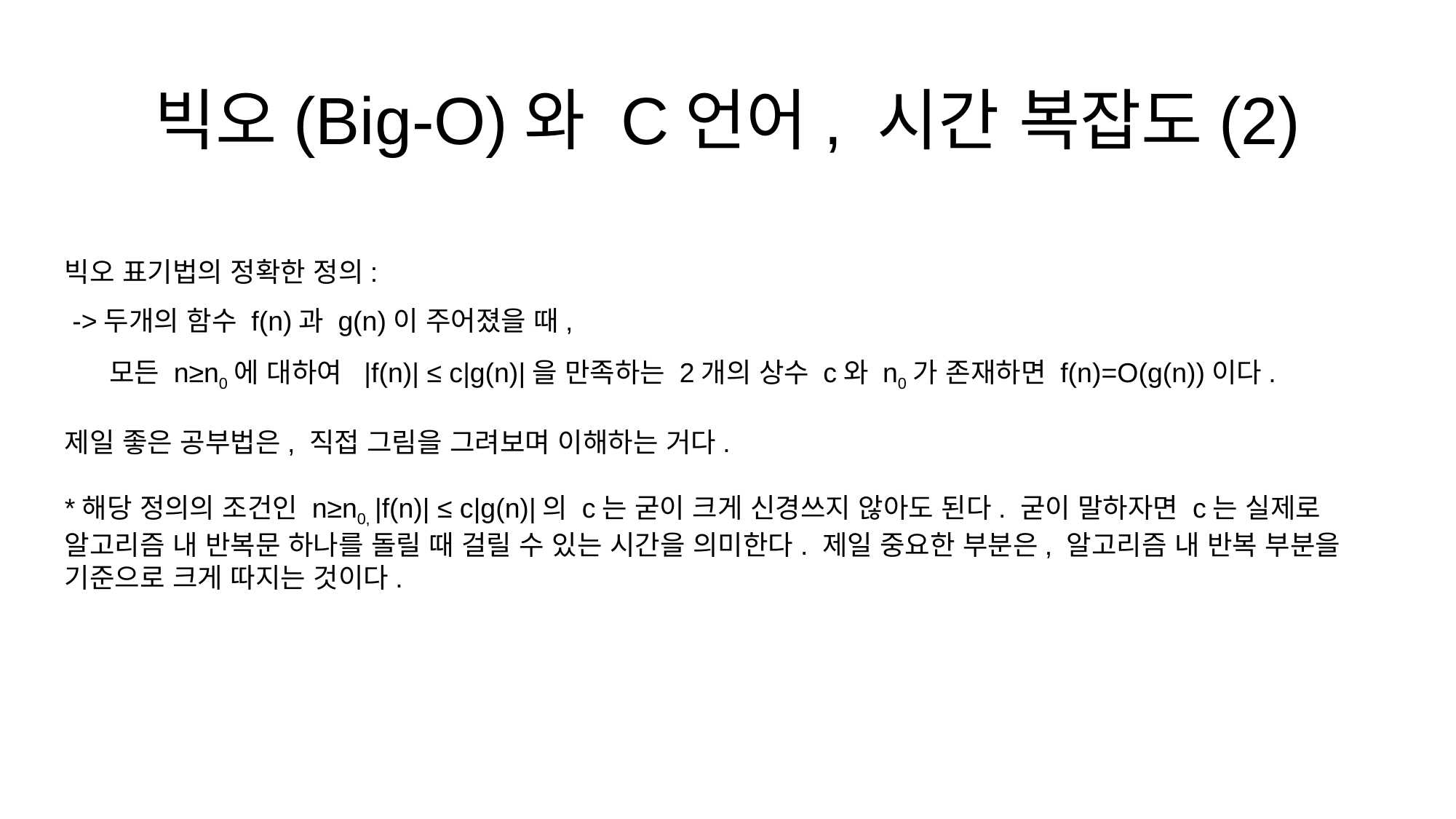

# 빅오(Big-O)와 C언어, 시간 복잡도(2)
빅오 표기법의 정확한 정의:
 ->두개의 함수 f(n)과 g(n)이 주어졌을 때,
     모든 n≥n0에 대하여  |f(n)| ≤ c|g(n)|을 만족하는 2개의 상수 c와 n0가 존재하면 f(n)=O(g(n))이다.

제일 좋은 공부법은, 직접 그림을 그려보며 이해하는 거다.

*해당 정의의 조건인 n≥n0, |f(n)| ≤ c|g(n)|의 c는 굳이 크게 신경쓰지 않아도 된다. 굳이 말하자면 c는 실제로 알고리즘 내 반복문 하나를 돌릴 때 걸릴 수 있는 시간을 의미한다. 제일 중요한 부분은, 알고리즘 내 반복 부분을 기준으로 크게 따지는 것이다.